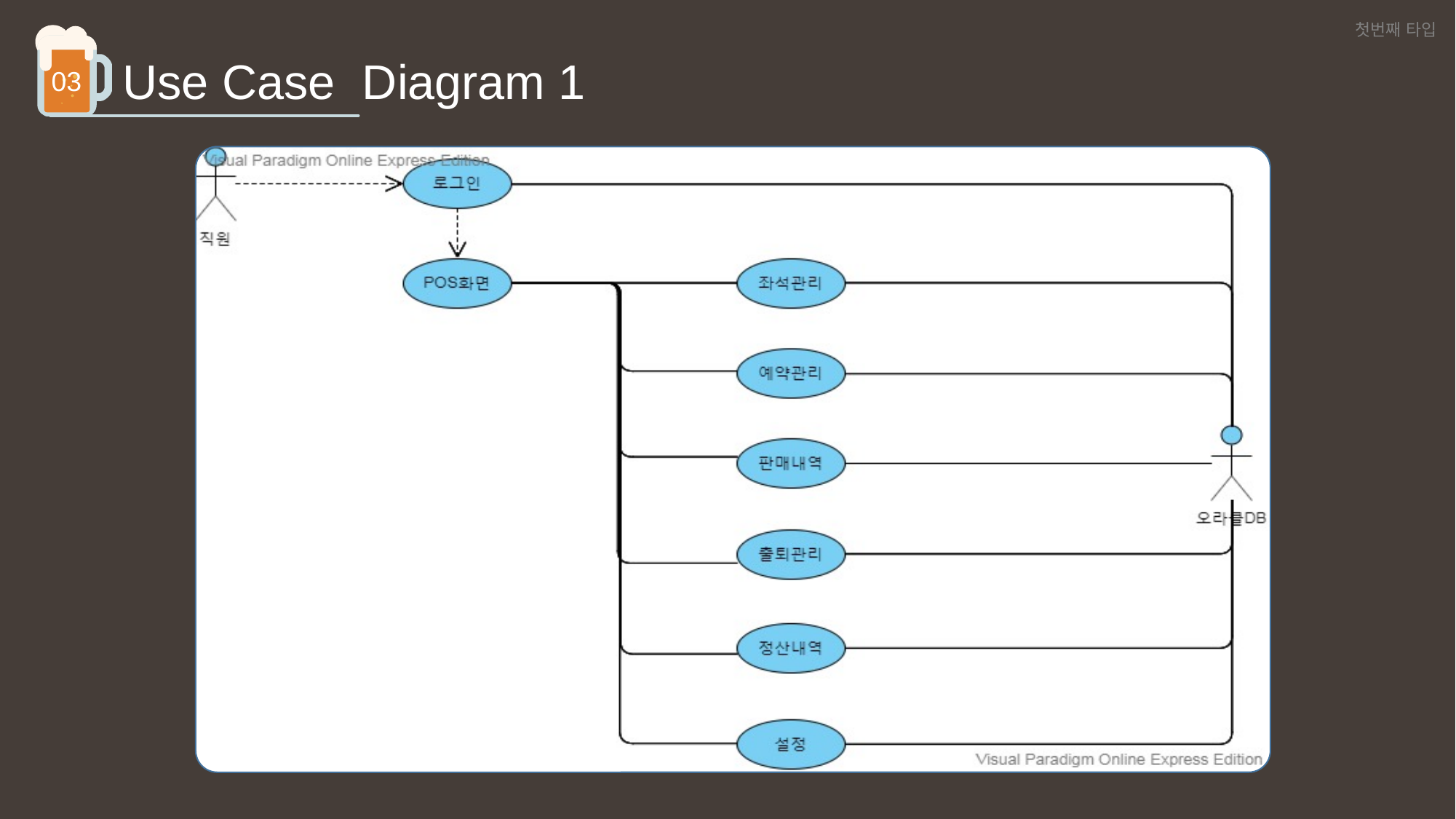

첫번째 타입
Use Case  Diagram 1
03